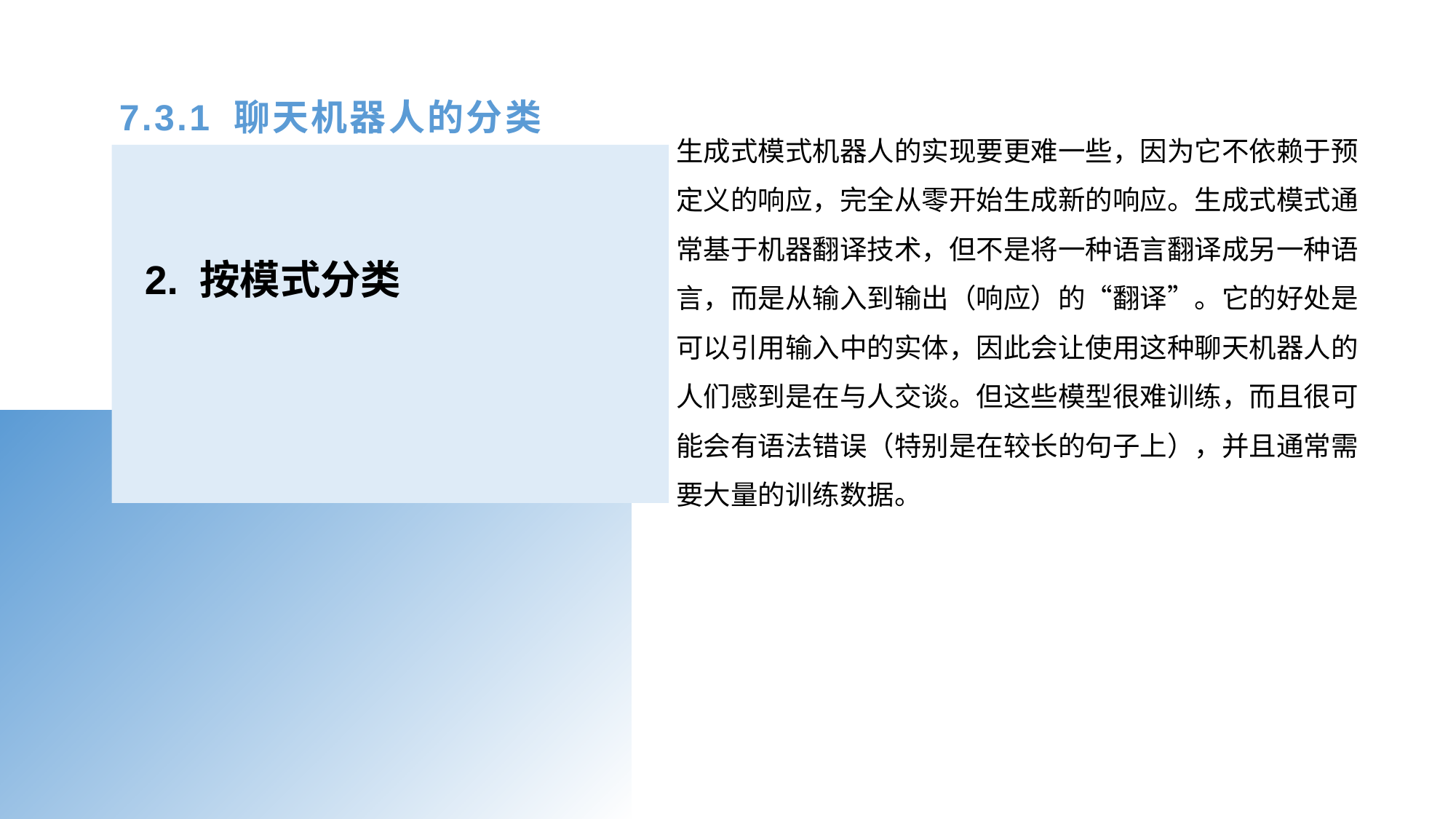

7.3.1 聊天机器人的分类
生成式模式机器人的实现要更难一些，因为它不依赖于预定义的响应，完全从零开始生成新的响应。生成式模式通常基于机器翻译技术，但不是将一种语言翻译成另一种语言，而是从输入到输出（响应）的“翻译”。它的好处是可以引用输入中的实体，因此会让使用这种聊天机器人的人们感到是在与人交谈。但这些模型很难训练，而且很可能会有语法错误（特别是在较长的句子上），并且通常需要大量的训练数据。

2. 按模式分类